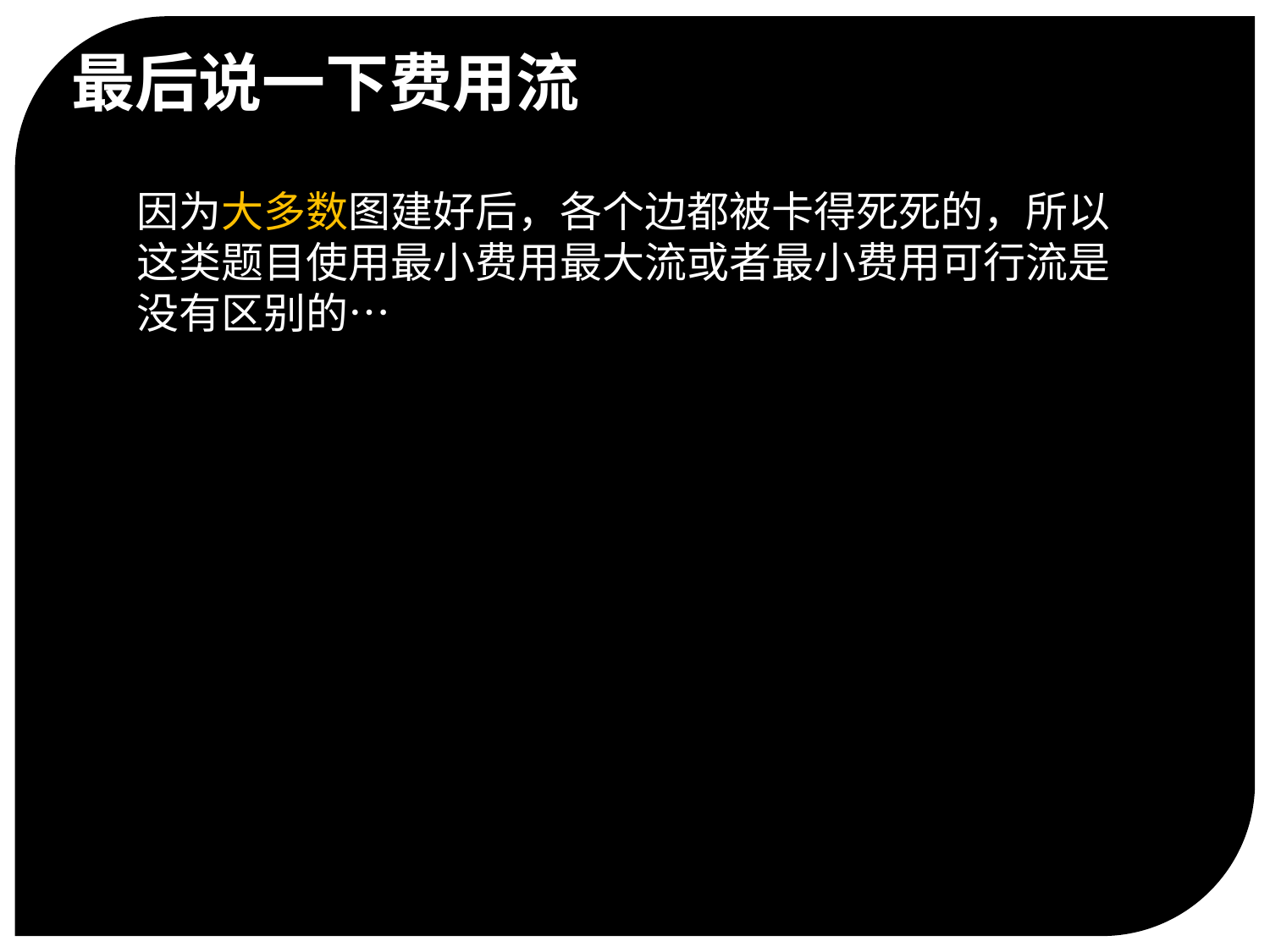

最后说一下费用流
因为大多数图建好后，各个边都被卡得死死的，所以
这类题目使用最小费用最大流或者最小费用可行流是
没有区别的…